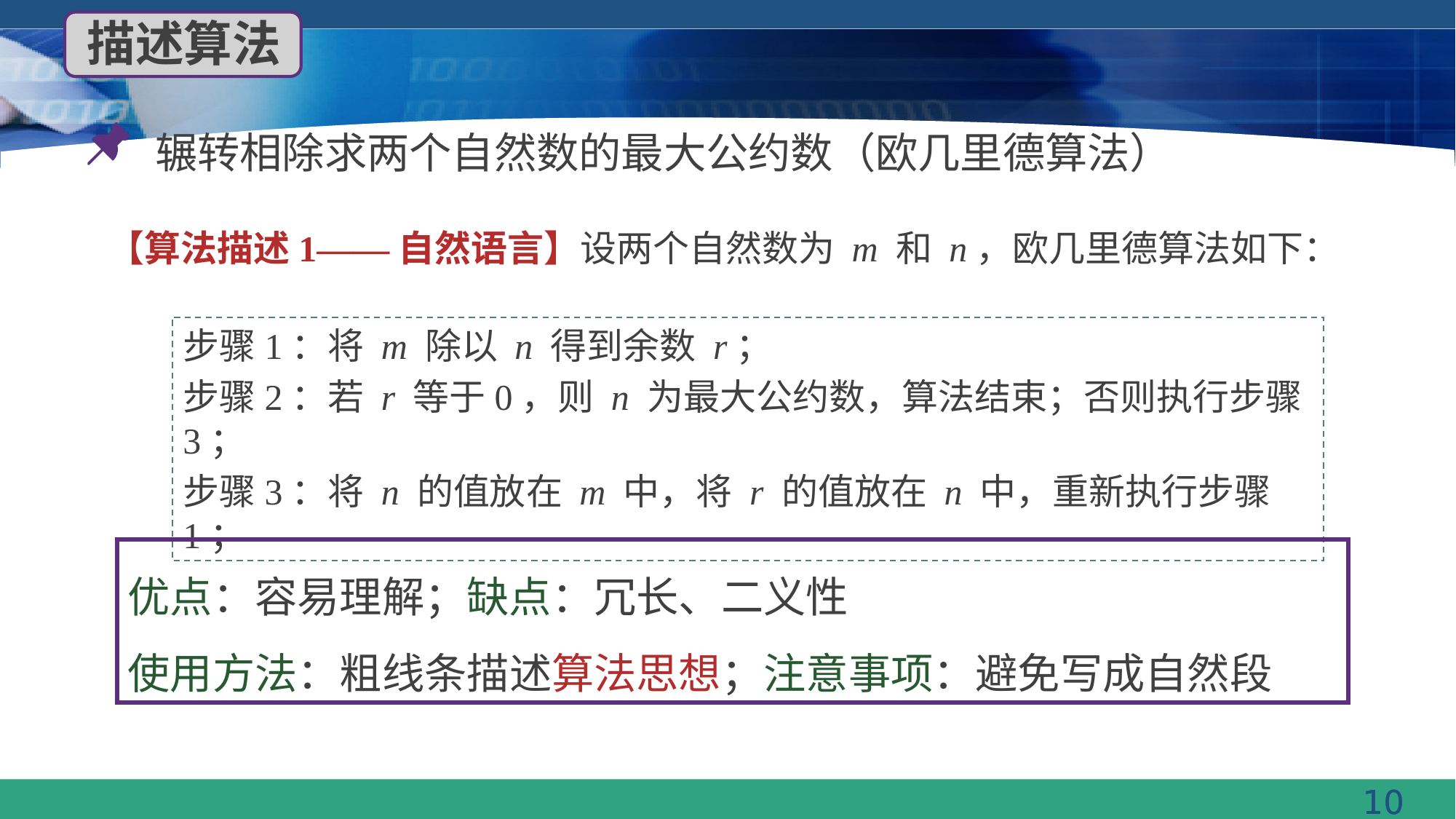

描述算法

辗转相除求两个自然数的最大公约数（欧几里德算法）

【算法描述1——自然语言】设两个自然数为 m 和 n，欧几里德算法如下：
步骤1：将 m 除以 n 得到余数 r；
步骤2：若 r 等于0，则 n 为最大公约数，算法结束；否则执行步骤 3；
步骤3：将 n 的值放在 m 中，将 r 的值放在 n 中，重新执行步骤 1；
优点：容易理解；缺点：冗长、二义性
使用方法：粗线条描述算法思想；注意事项：避免写成自然段